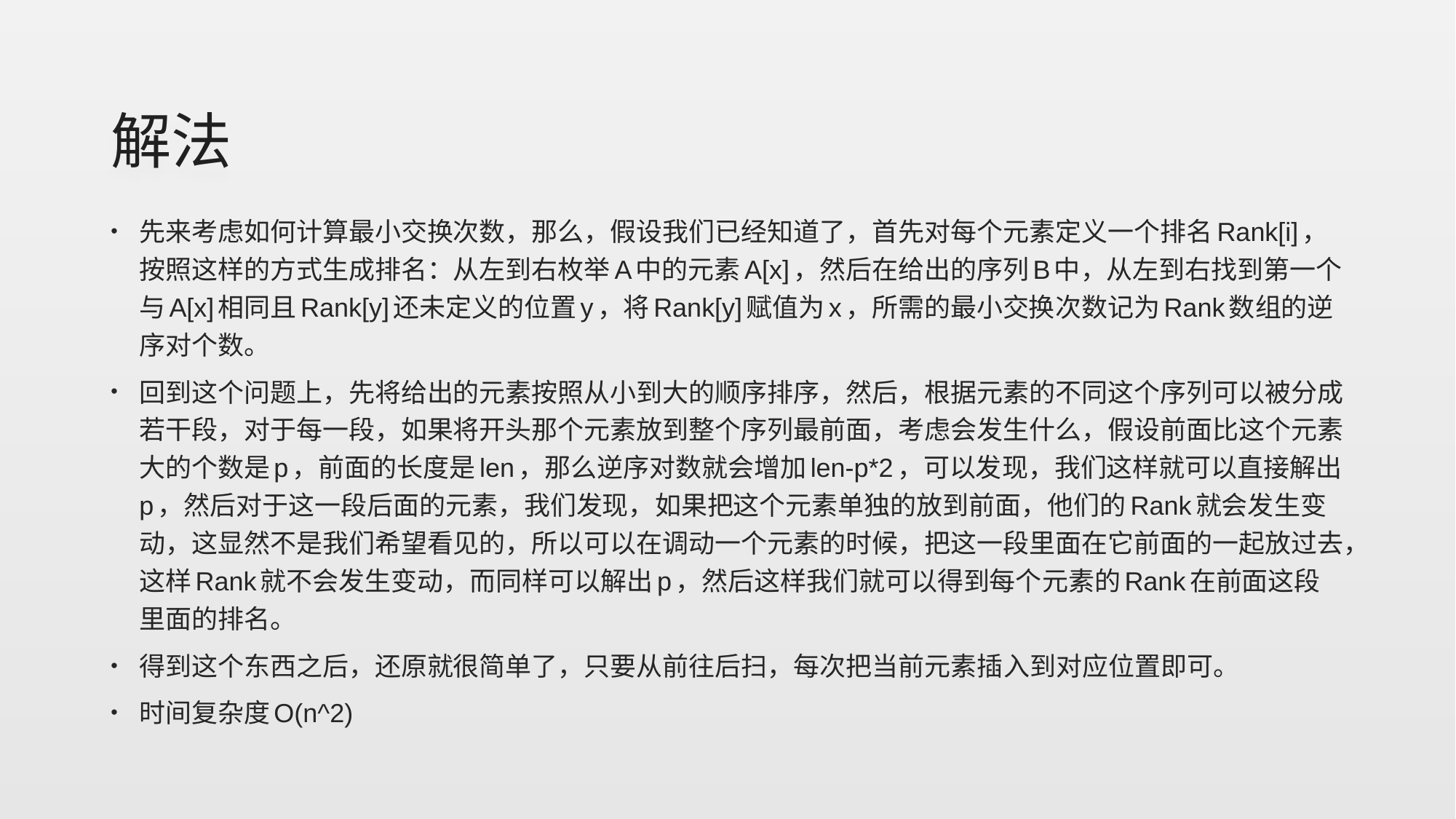

# 解法
先来考虑如何计算最小交换次数，那么，假设我们已经知道了，首先对每个元素定义一个排名Rank[i]，按照这样的方式生成排名：从左到右枚举A中的元素A[x]，然后在给出的序列B中，从左到右找到第一个与A[x]相同且Rank[y]还未定义的位置y，将Rank[y]赋值为x，所需的最小交换次数记为Rank数组的逆序对个数。
回到这个问题上，先将给出的元素按照从小到大的顺序排序，然后，根据元素的不同这个序列可以被分成若干段，对于每一段，如果将开头那个元素放到整个序列最前面，考虑会发生什么，假设前面比这个元素大的个数是p，前面的长度是len，那么逆序对数就会增加len-p*2，可以发现，我们这样就可以直接解出p，然后对于这一段后面的元素，我们发现，如果把这个元素单独的放到前面，他们的Rank就会发生变动，这显然不是我们希望看见的，所以可以在调动一个元素的时候，把这一段里面在它前面的一起放过去，这样Rank就不会发生变动，而同样可以解出p，然后这样我们就可以得到每个元素的Rank在前面这段里面的排名。
得到这个东西之后，还原就很简单了，只要从前往后扫，每次把当前元素插入到对应位置即可。
时间复杂度O(n^2)